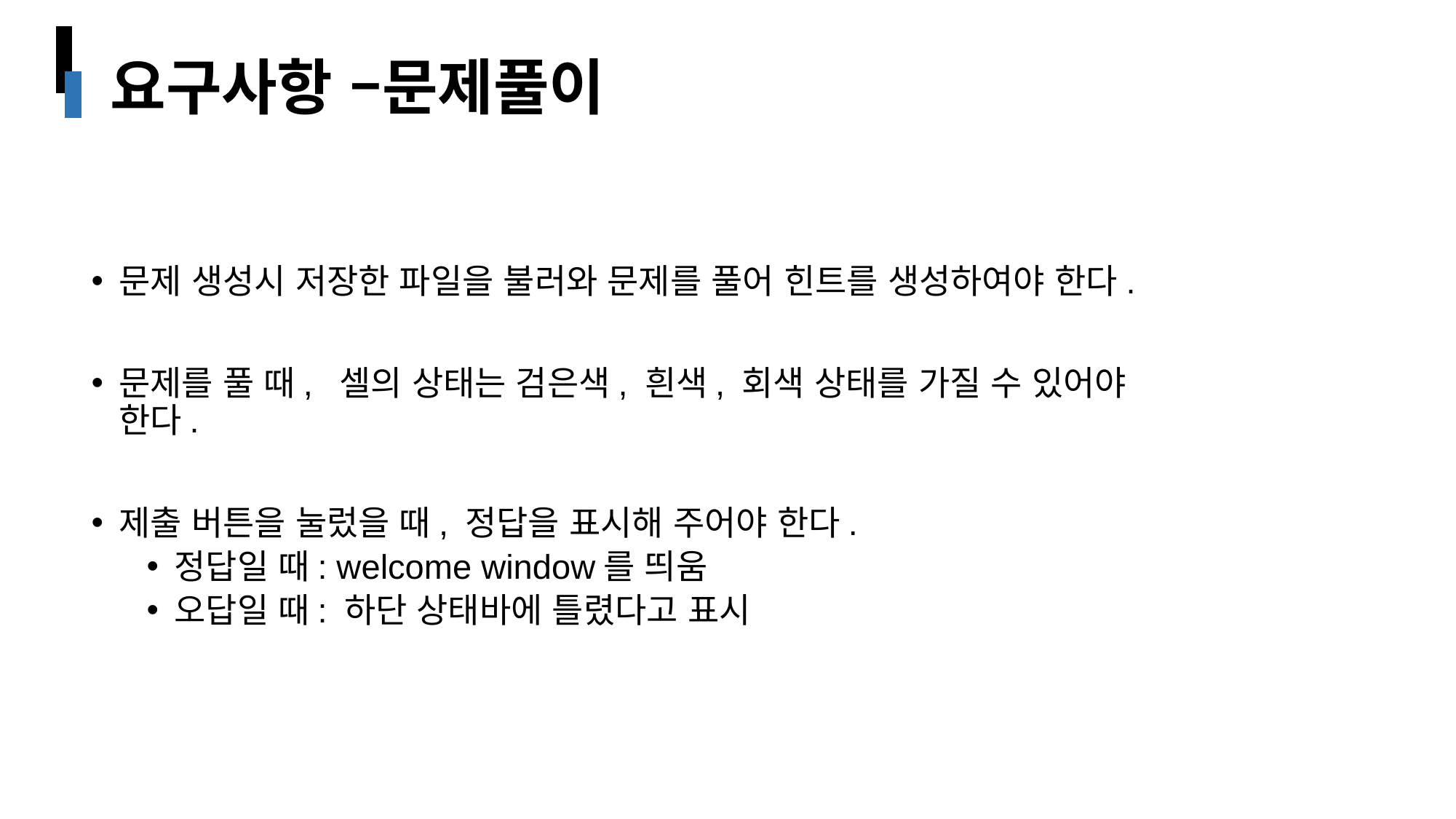

요구사항 –문제풀이

문제 생성시 저장한 파일을 불러와 문제를 풀어 힌트를 생성하여야 한다.

문제를 풀 때,  셀의 상태는 검은색, 흰색, 회색 상태를 가질 수 있어야 한다.

제출 버튼을 눌렀을 때, 정답을 표시해 주어야 한다.
정답일 때: welcome window를 띄움
오답일 때: 하단 상태바에 틀렸다고 표시